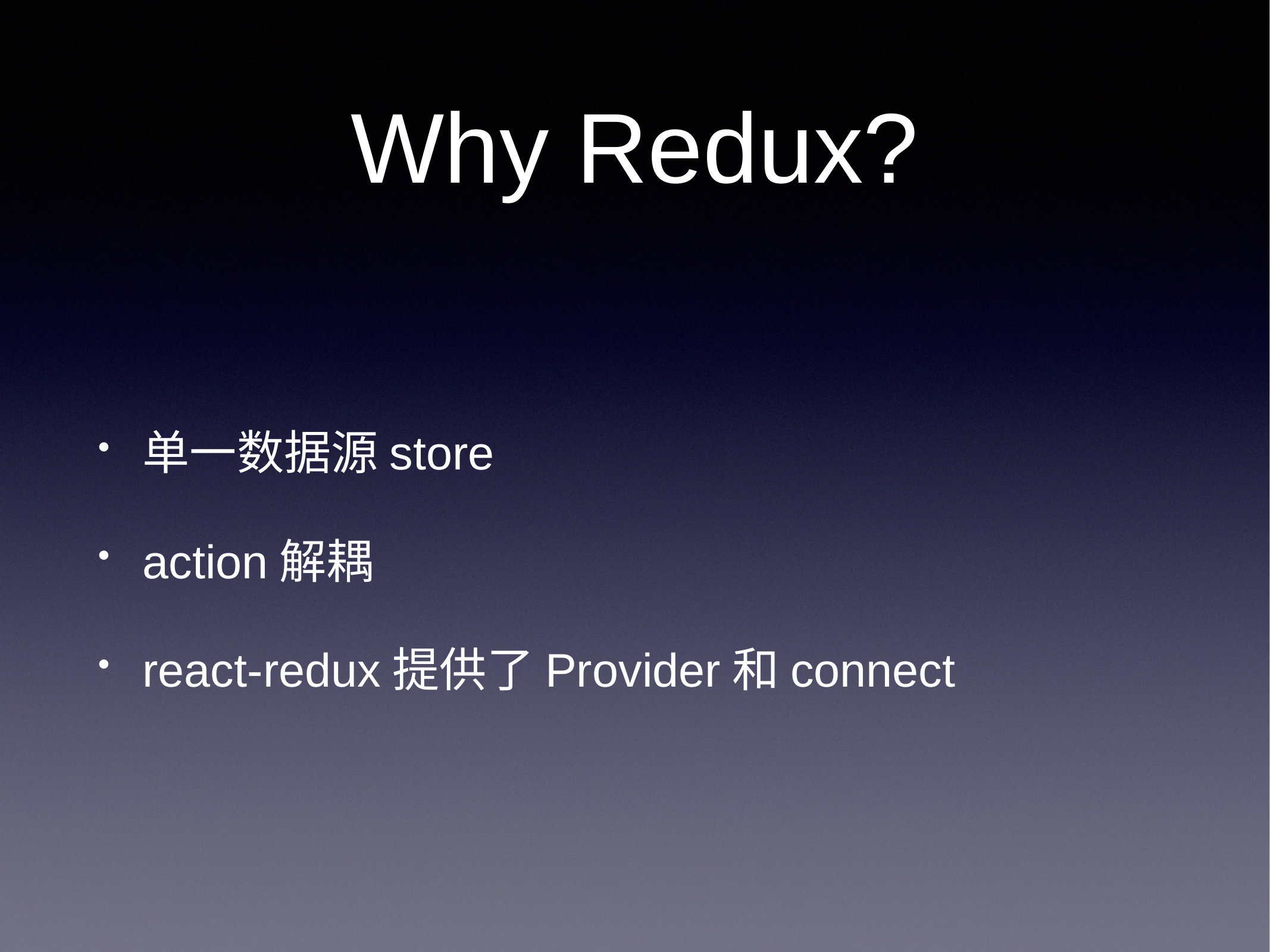

# Why Redux?
单一数据源store
action解耦
react-redux提供了Provider和connect
20